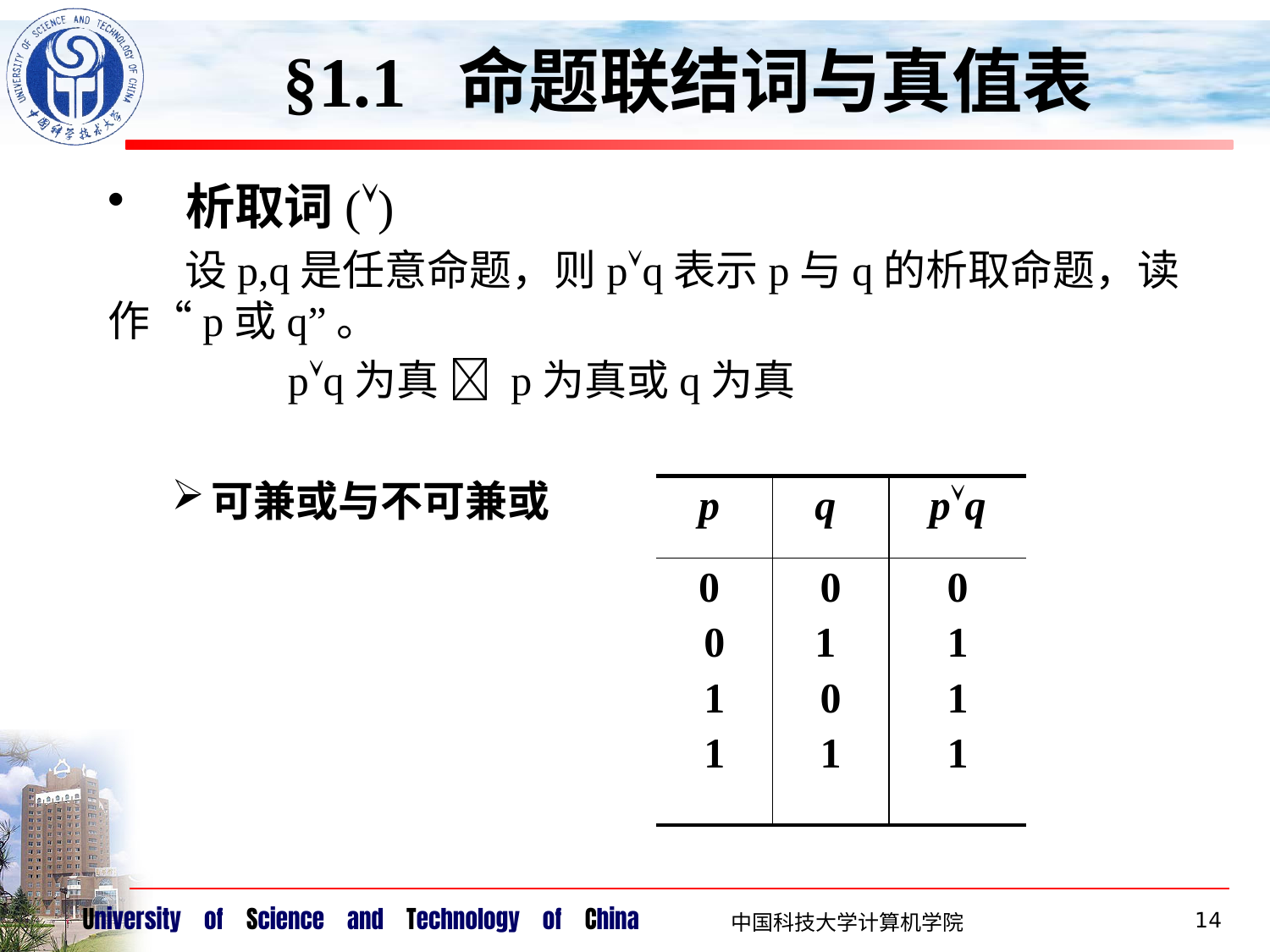

§1.1  命题联结词与真值表
析取词(∨)
       设p,q是任意命题，则p∨q表示p与q的析取命题，读作“p或q”。
                 p∨q为真 ⇔ p为真或q为真

可兼或与不可兼或
| p | q | p∨q |
| --- | --- | --- |
| 0 0 1 1 | 0 1 0 1 | 0 1 1 1 |